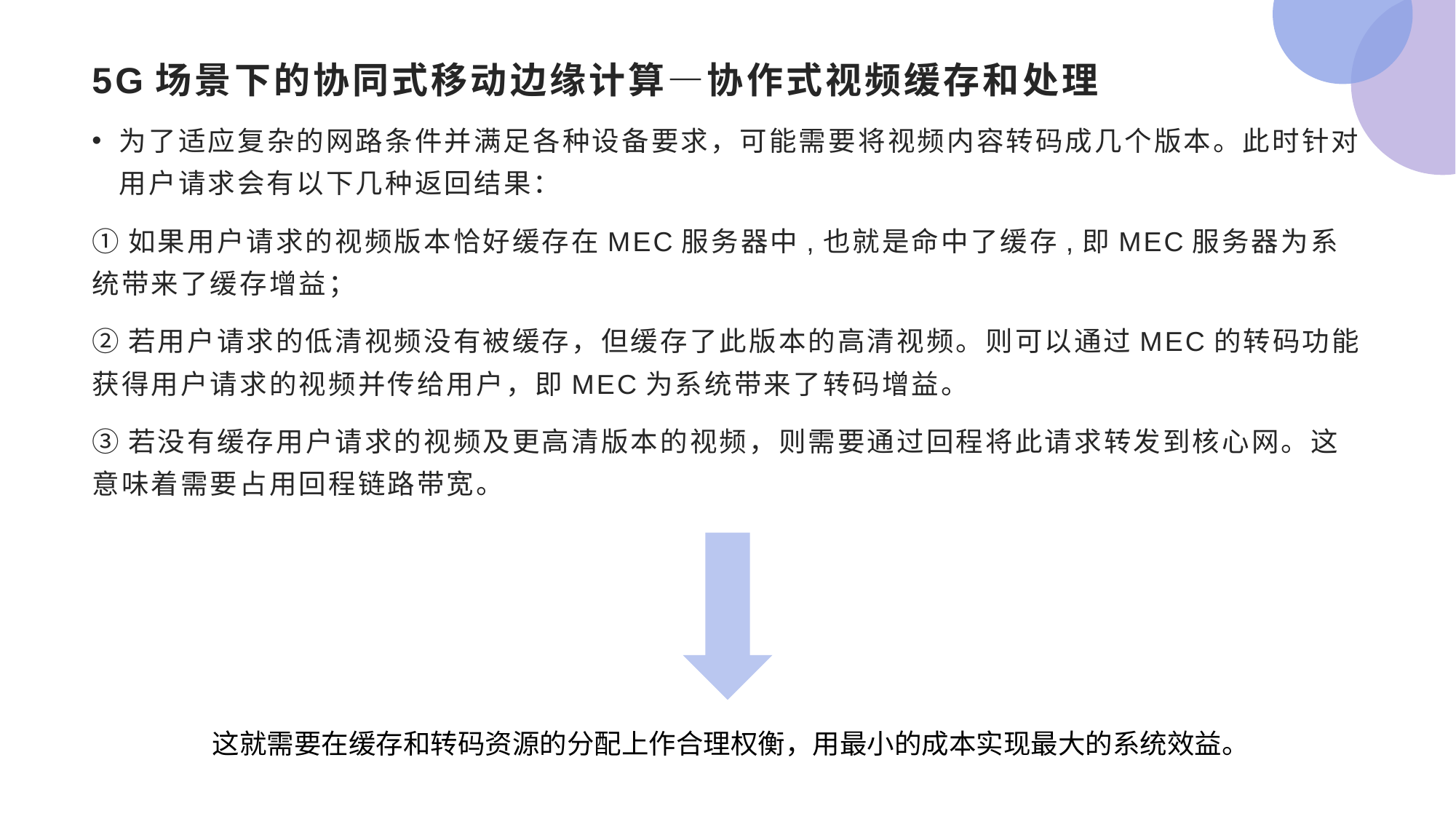

# 5G场景下的协同式移动边缘计算—协作式视频缓存和处理
为了适应复杂的网路条件并满足各种设备要求，可能需要将视频内容转码成几个版本。此时针对用户请求会有以下几种返回结果：
①如果用户请求的视频版本恰好缓存在MEC服务器中,也就是命中了缓存,即MEC服务器为系统带来了缓存增益；
②若用户请求的低清视频没有被缓存，但缓存了此版本的高清视频。则可以通过MEC的转码功能获得用户请求的视频并传给用户，即MEC为系统带来了转码增益。
③若没有缓存用户请求的视频及更高清版本的视频，则需要通过回程将此请求转发到核心网。这意味着需要占用回程链路带宽。

这就需要在缓存和转码资源的分配上作合理权衡，用最小的成本实现最大的系统效益。